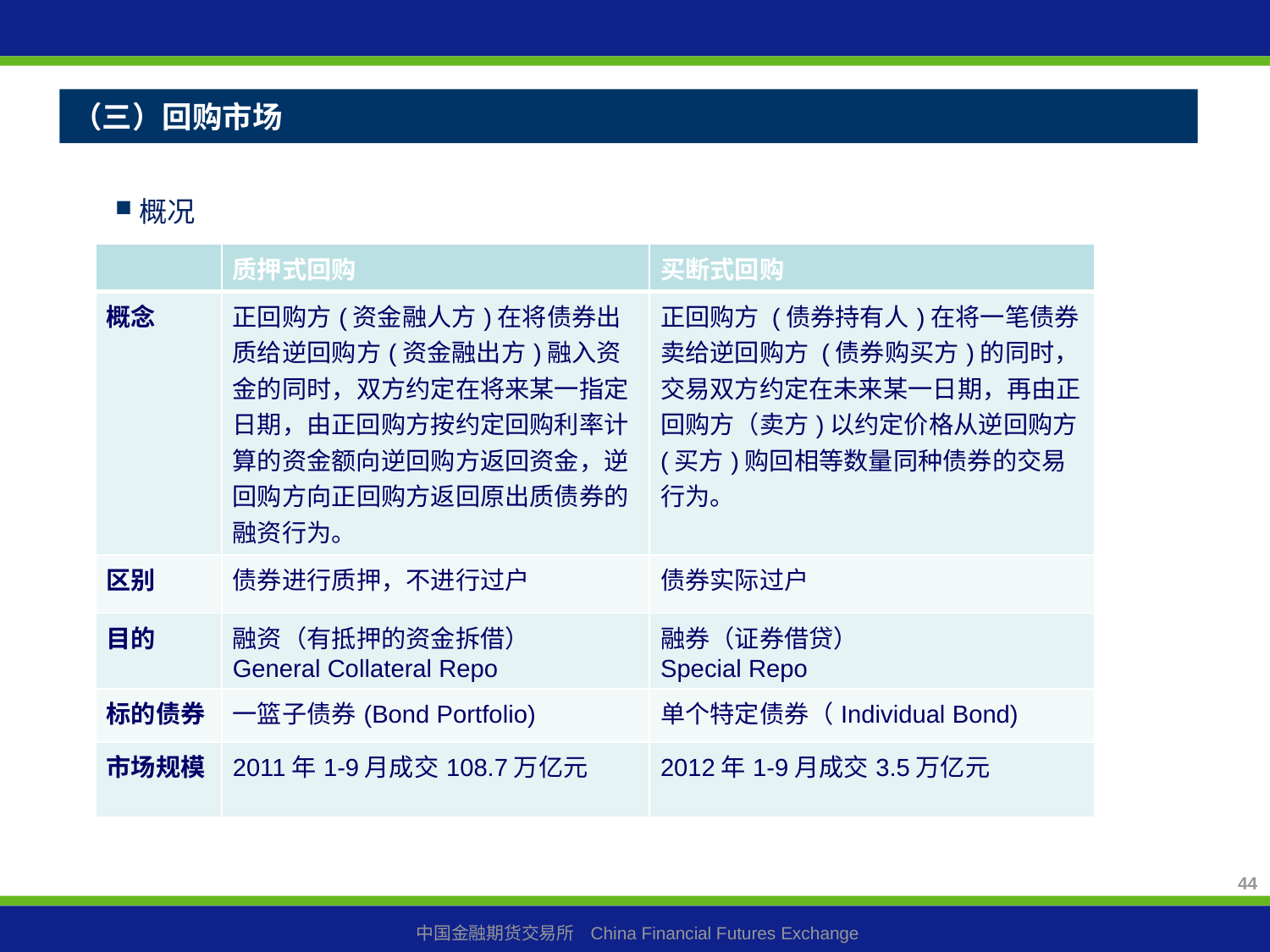

（三）回购市场
概况
|  | 质押式回购 | 买断式回购 |
| --- | --- | --- |
| 概念 | 正回购方(资金融人方)在将债券出质给逆回购方(资金融出方)融入资金的同时，双方约定在将来某一指定日期，由正回购方按约定回购利率计算的资金额向逆回购方返回资金，逆回购方向正回购方返回原出质债券的融资行为。 | 正回购方 (债券持有人)在将一笔债券卖给逆回购方 (债券购买方)的同时，交易双方约定在未来某一日期，再由正回购方（卖方)以约定价格从逆回购方 (买方)购回相等数量同种债券的交易行为。 |
| 区别 | 债券进行质押，不进行过户 | 债券实际过户 |
| 目的 | 融资（有抵押的资金拆借） General Collateral Repo | 融券（证券借贷） Special Repo |
| 标的债券 | 一篮子债券(Bond Portfolio) | 单个特定债券（Individual Bond) |
| 市场规模 | 2011年1-9月成交108.7万亿元 | 2012年1-9月成交3.5万亿元 |
44